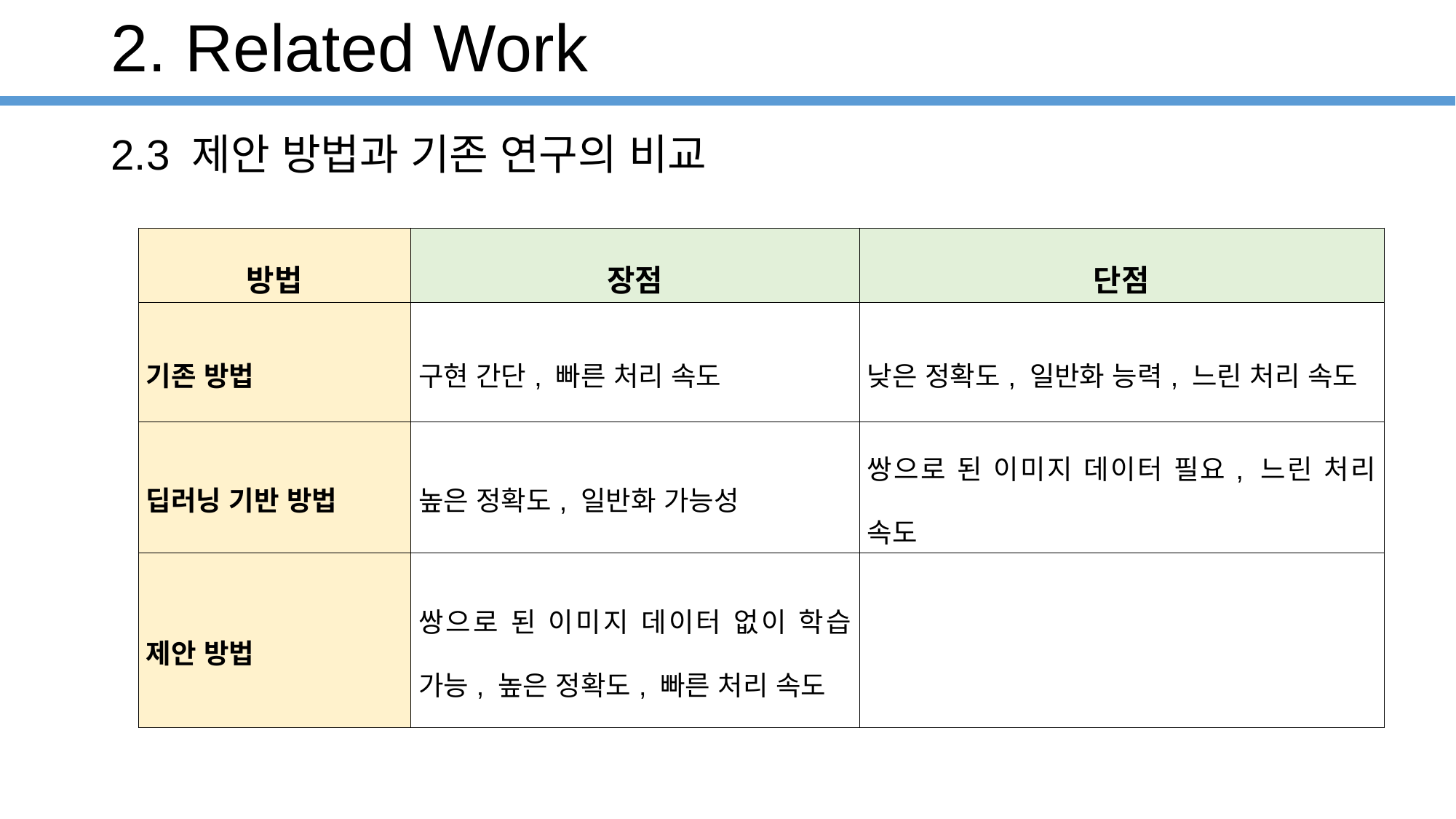

# 2. Related Work
2.3 제안 방법과 기존 연구의 비교
| 방법 | 장점 | 단점 |
| --- | --- | --- |
| 기존 방법 | 구현 간단, 빠른 처리 속도 | 낮은 정확도, 일반화 능력, 느린 처리 속도 |
| 딥러닝 기반 방법 | 높은 정확도, 일반화 가능성 | 쌍으로 된 이미지 데이터 필요, 느린 처리 속도 |
| 제안 방법 | 쌍으로 된 이미지 데이터 없이 학습 가능, 높은 정확도, 빠른 처리 속도 |  |